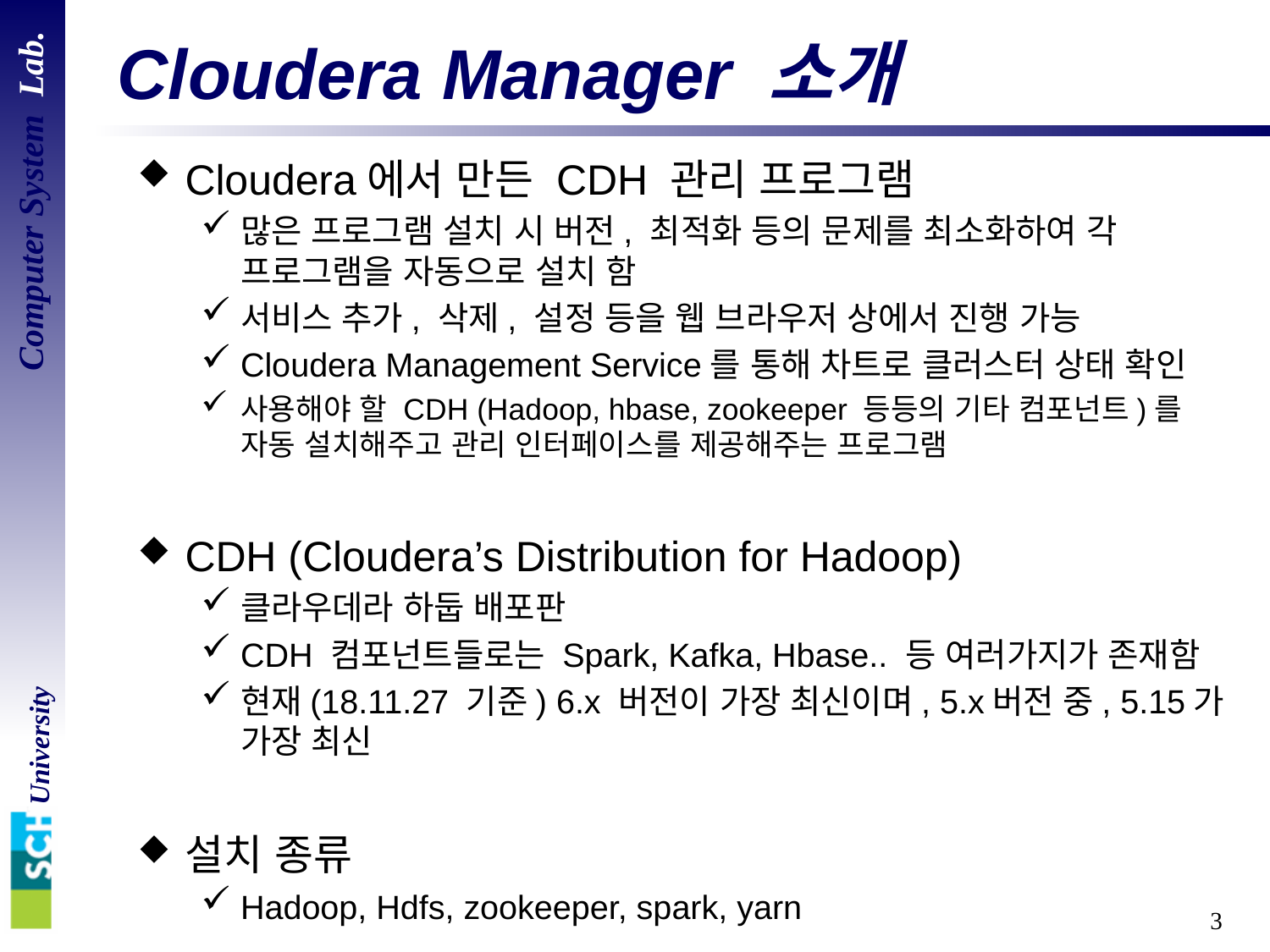

# Cloudera Manager 소개
Cloudera에서 만든 CDH 관리 프로그램
많은 프로그램 설치 시 버전, 최적화 등의 문제를 최소화하여 각 프로그램을 자동으로 설치 함
서비스 추가, 삭제, 설정 등을 웹 브라우저 상에서 진행 가능
Cloudera Management Service를 통해 차트로 클러스터 상태 확인
사용해야 할 CDH (Hadoop, hbase, zookeeper 등등의 기타 컴포넌트)를 자동 설치해주고 관리 인터페이스를 제공해주는 프로그램

CDH (Cloudera’s Distribution for Hadoop)
클라우데라 하둡 배포판
CDH 컴포넌트들로는 Spark, Kafka, Hbase.. 등 여러가지가 존재함
현재(18.11.27 기준) 6.x 버전이 가장 최신이며, 5.x버전 중, 5.15가 가장 최신

설치 종류
Hadoop, Hdfs, zookeeper, spark, yarn